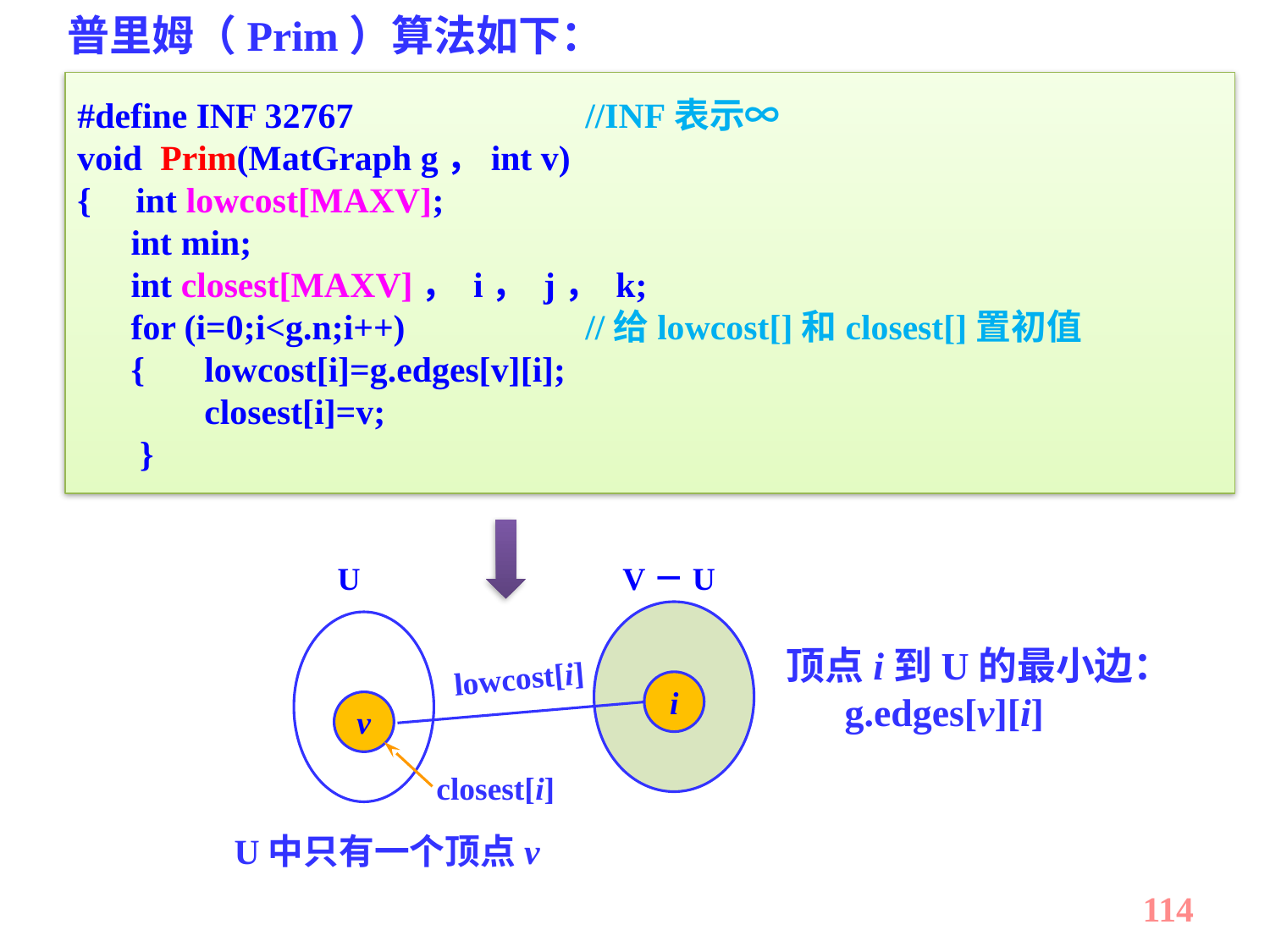

普里姆（Prim）算法如下：
#define INF 32767		//INF表示∞
void  Prim(MatGraph g，int v)
{     int lowcost[MAXV];
      int min;
      int closest[MAXV]， i， j， k;
      for (i=0;i<g.n;i++)		//给lowcost[]和closest[]置初值
      {	lowcost[i]=g.edges[v][i];
	closest[i]=v;
       }

U
V－U

lowcost[i]
i
v

closest[i]
顶点i到U的最小边：
      g.edges[v][i]
U中只有一个顶点v
114